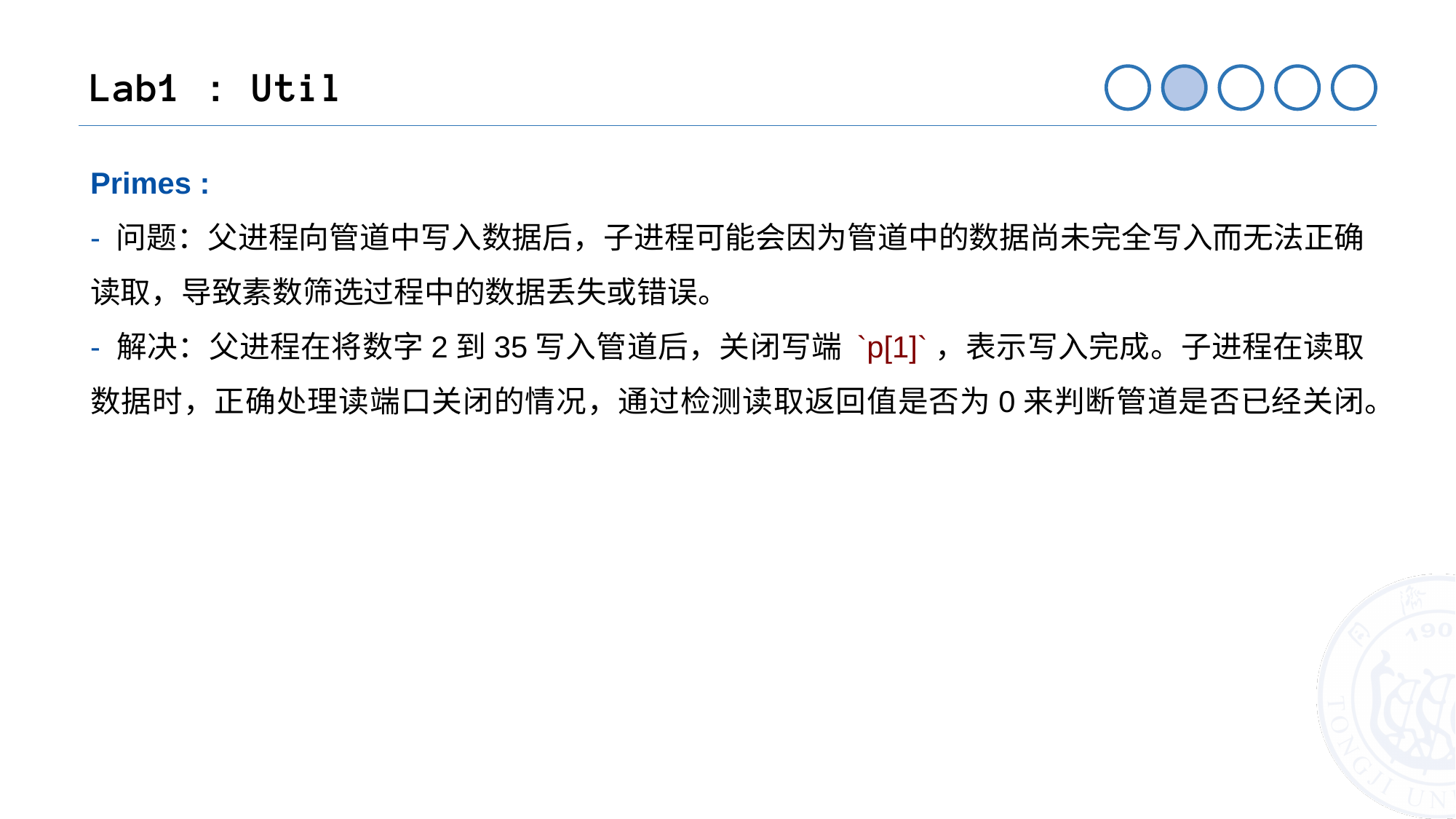

Lab1 : Util

Primes :
- 问题：父进程向管道中写入数据后，子进程可能会因为管道中的数据尚未完全写入而无法正确读取，导致素数筛选过程中的数据丢失或错误。
- 解决：父进程在将数字2到35写入管道后，关闭写端 `p[1]`，表示写入完成。子进程在读取数据时，正确处理读端口关闭的情况，通过检测读取返回值是否为0来判断管道是否已经关闭。